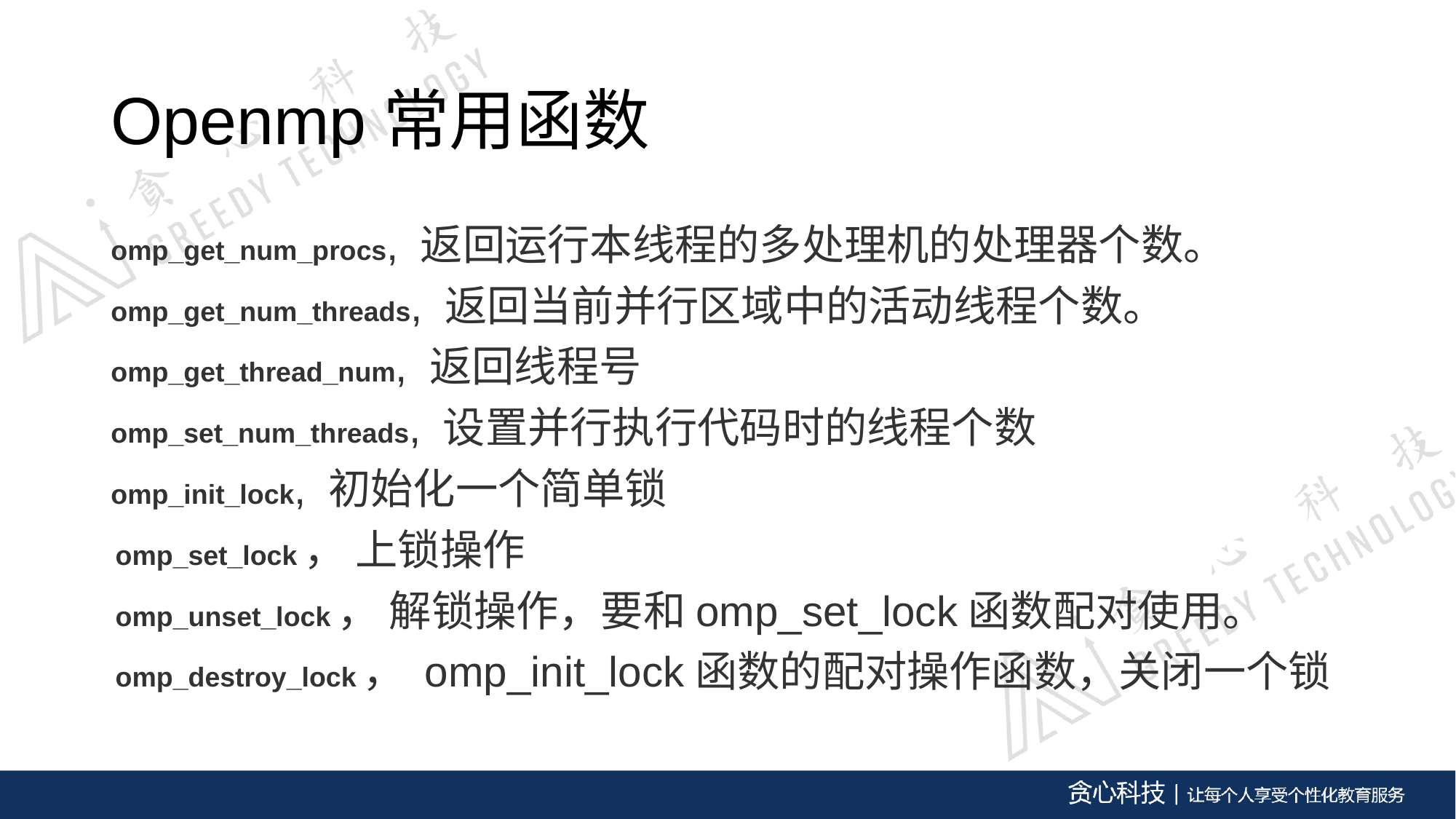

# Openmp常用函数
omp_get_num_procs, 返回运行本线程的多处理机的处理器个数。
omp_get_num_threads, 返回当前并行区域中的活动线程个数。
omp_get_thread_num, 返回线程号
omp_set_num_threads, 设置并行执行代码时的线程个数
omp_init_lock, 初始化一个简单锁
omp_set_lock， 上锁操作
omp_unset_lock， 解锁操作，要和omp_set_lock函数配对使用。
omp_destroy_lock， omp_init_lock函数的配对操作函数，关闭一个锁